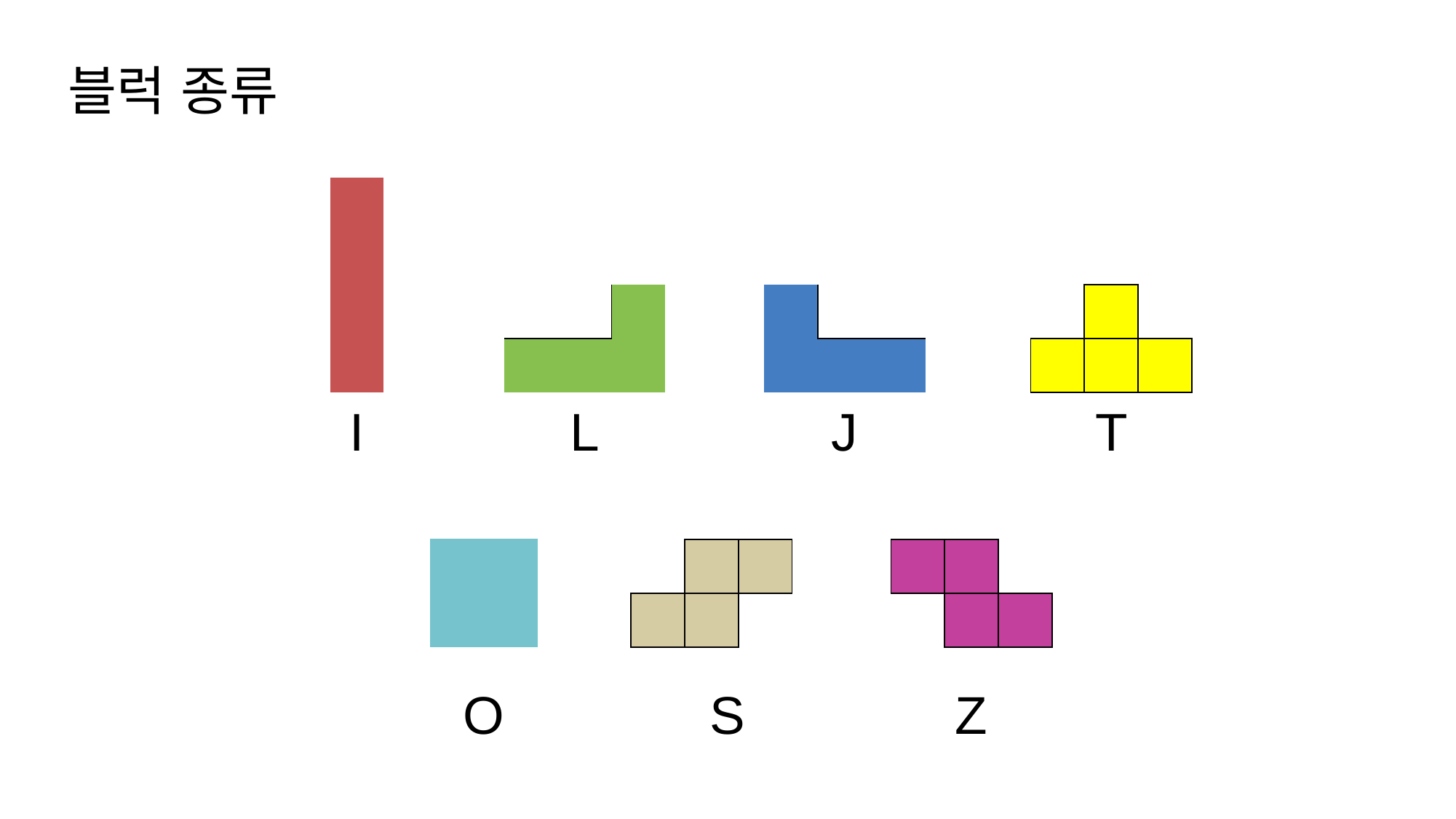

블럭 종류
|  |
| --- |
|  |
|  |
|  |
|  |  |  |
| --- | --- | --- |
|  |  |  |
|  |  |  |
| --- | --- | --- |
|  |  |  |
|  |  |  |
| --- | --- | --- |
|  |  |  |
I
L
J
T
|  |  |
| --- | --- |
|  |  |
|  |  |  |
| --- | --- | --- |
|  |  |  |
|  |  |  |
| --- | --- | --- |
|  |  |  |
O
S
Z